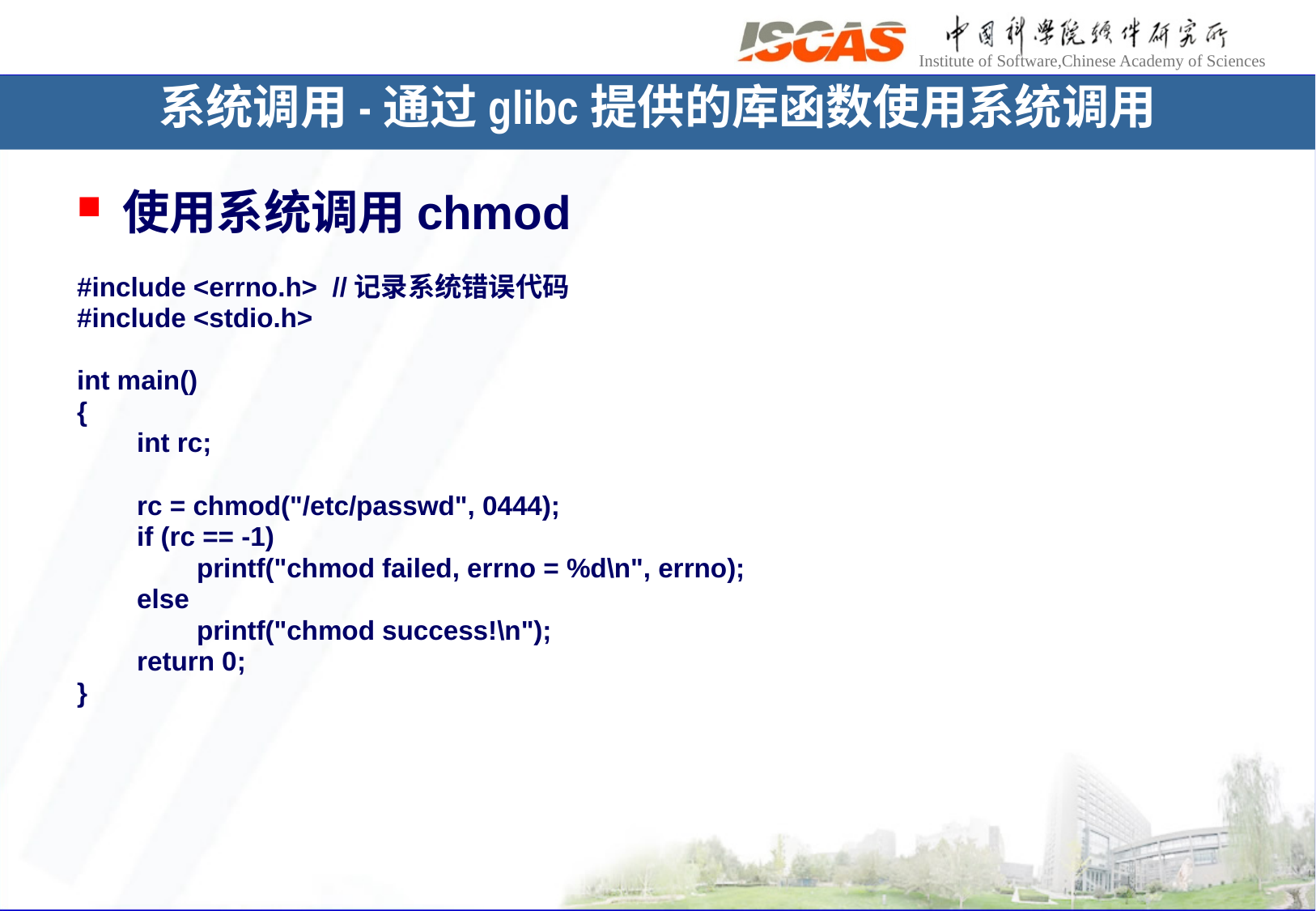

系统调用-通过glibc提供的库函数使用系统调用
使用系统调用chmod

#include <errno.h>  //记录系统错误代码
#include <stdio.h>

int main()
{
        int rc;

        rc = chmod("/etc/passwd", 0444);
        if (rc == -1)
                printf("chmod failed, errno = %d\n", errno);
        else
                printf("chmod success!\n");
        return 0;
}